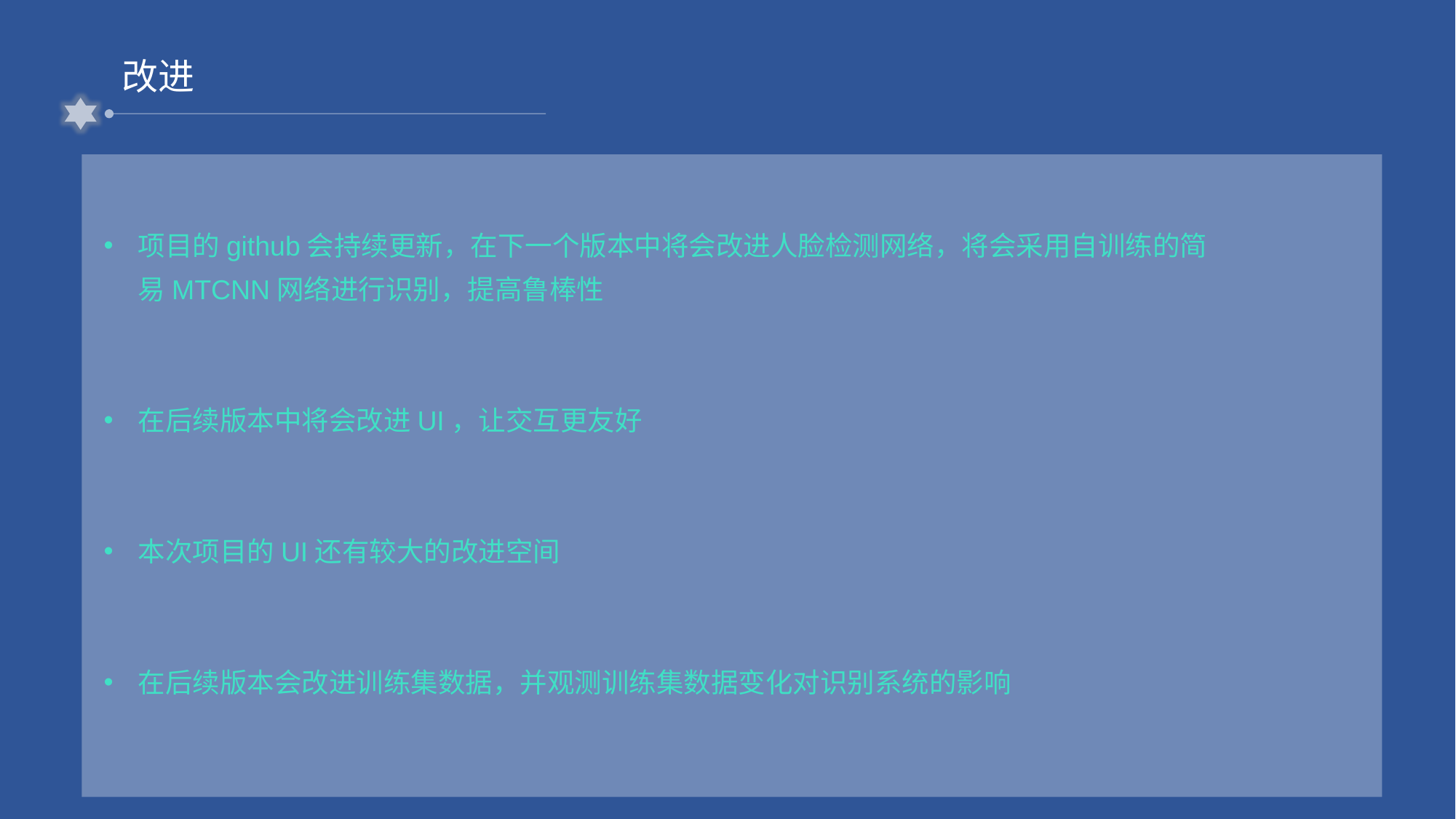

改进

项目的github会持续更新，在下一个版本中将会改进人脸检测网络，将会采用自训练的简易MTCNN网络进行识别，提高鲁棒性

在后续版本中将会改进UI，让交互更友好

本次项目的UI还有较大的改进空间

在后续版本会改进训练集数据，并观测训练集数据变化对识别系统的影响